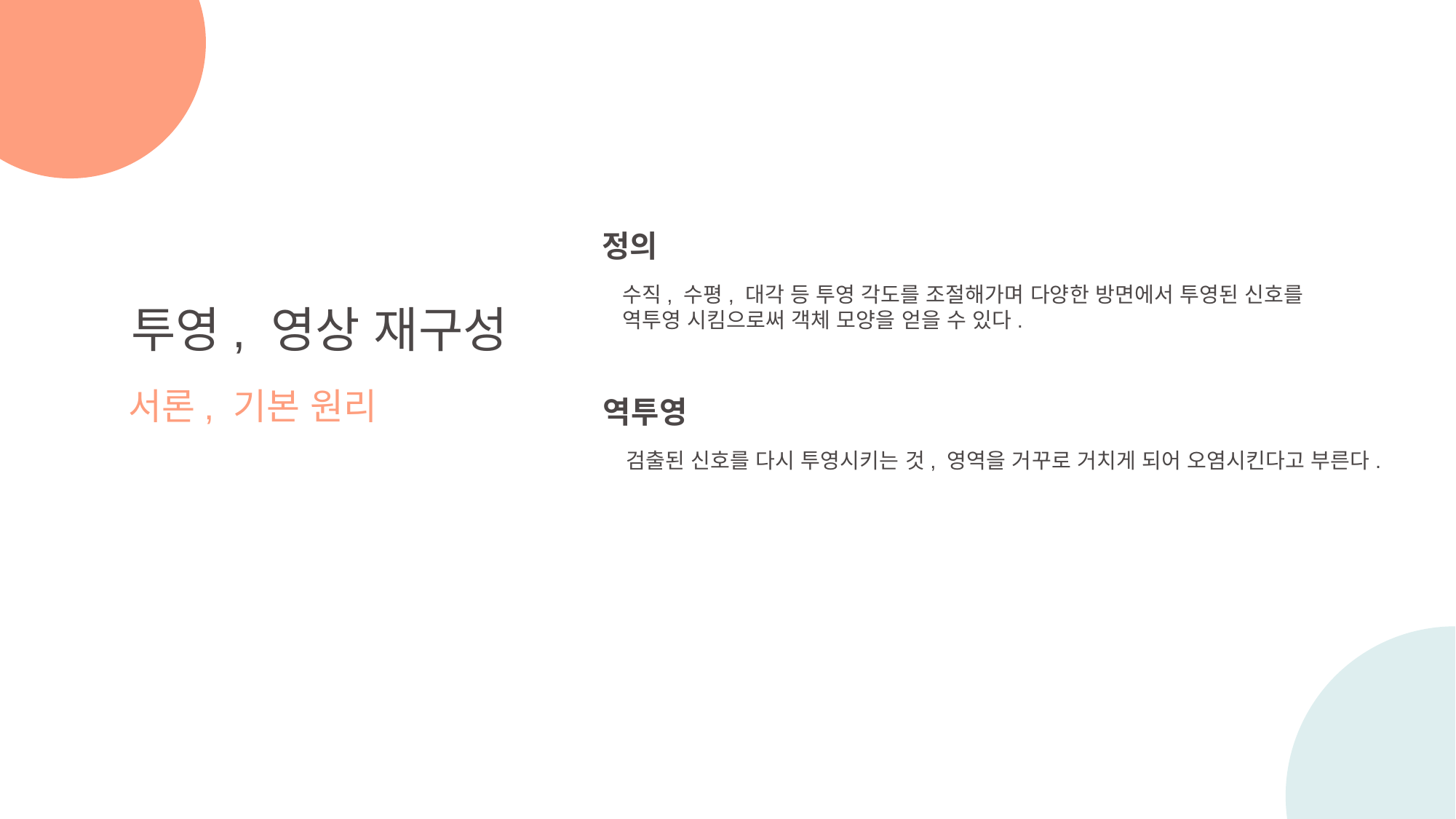

정의
수직, 수평, 대각 등 투영 각도를 조절해가며 다양한 방면에서 투영된 신호를
역투영 시킴으로써 객체 모양을 얻을 수 있다.
투영, 영상 재구성
서론, 기본 원리
역투영
검출된 신호를 다시 투영시키는 것, 영역을 거꾸로 거치게 되어 오염시킨다고 부른다.